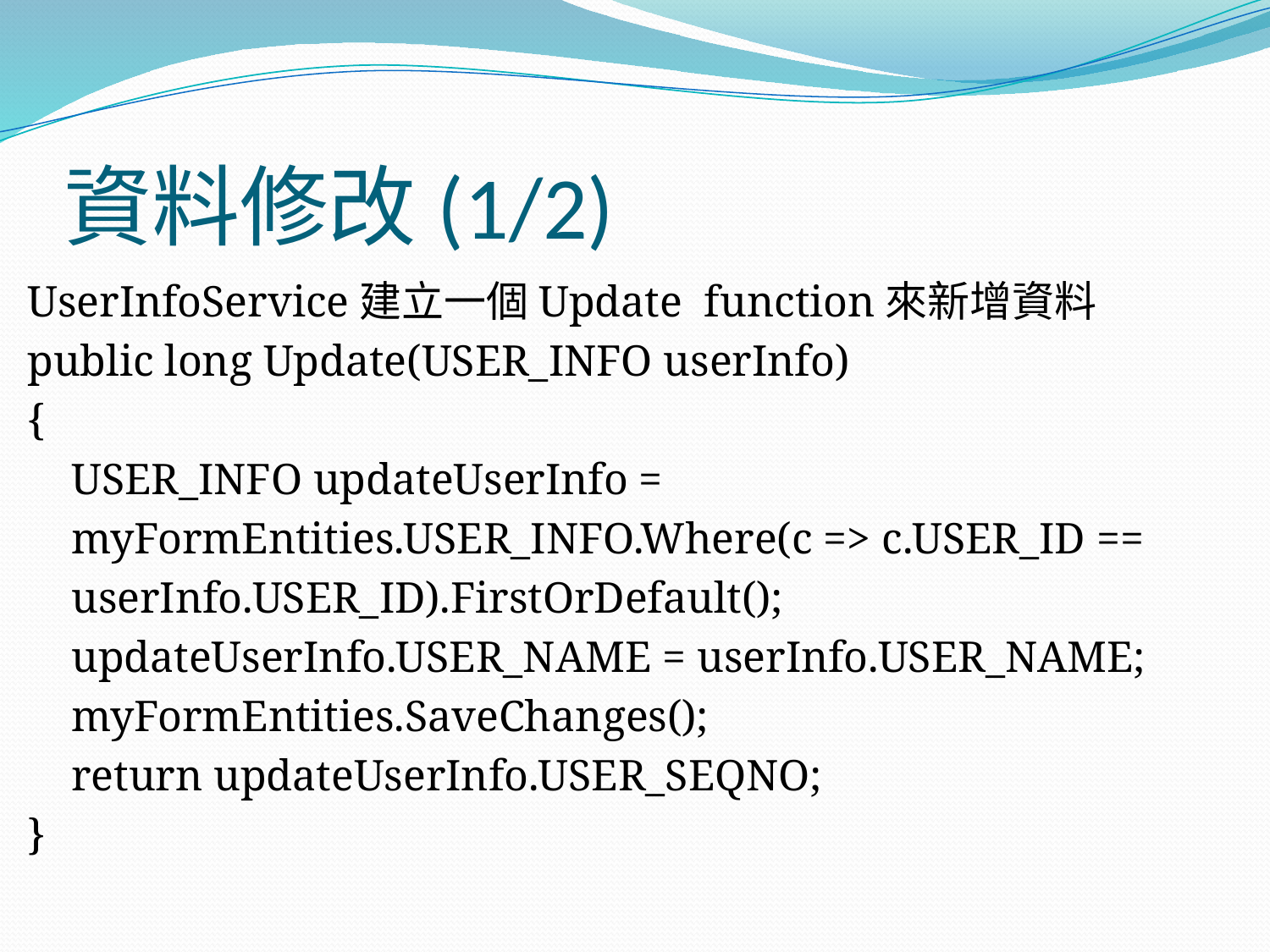

# 資料修改(1/2)
UserInfoService建立一個Update  function來新增資料
public long Update(USER_INFO userInfo)
{
    USER_INFO updateUserInfo =
    myFormEntities.USER_INFO.Where(c => c.USER_ID ==
    userInfo.USER_ID).FirstOrDefault();
    updateUserInfo.USER_NAME = userInfo.USER_NAME;
    myFormEntities.SaveChanges();
    return updateUserInfo.USER_SEQNO;
}